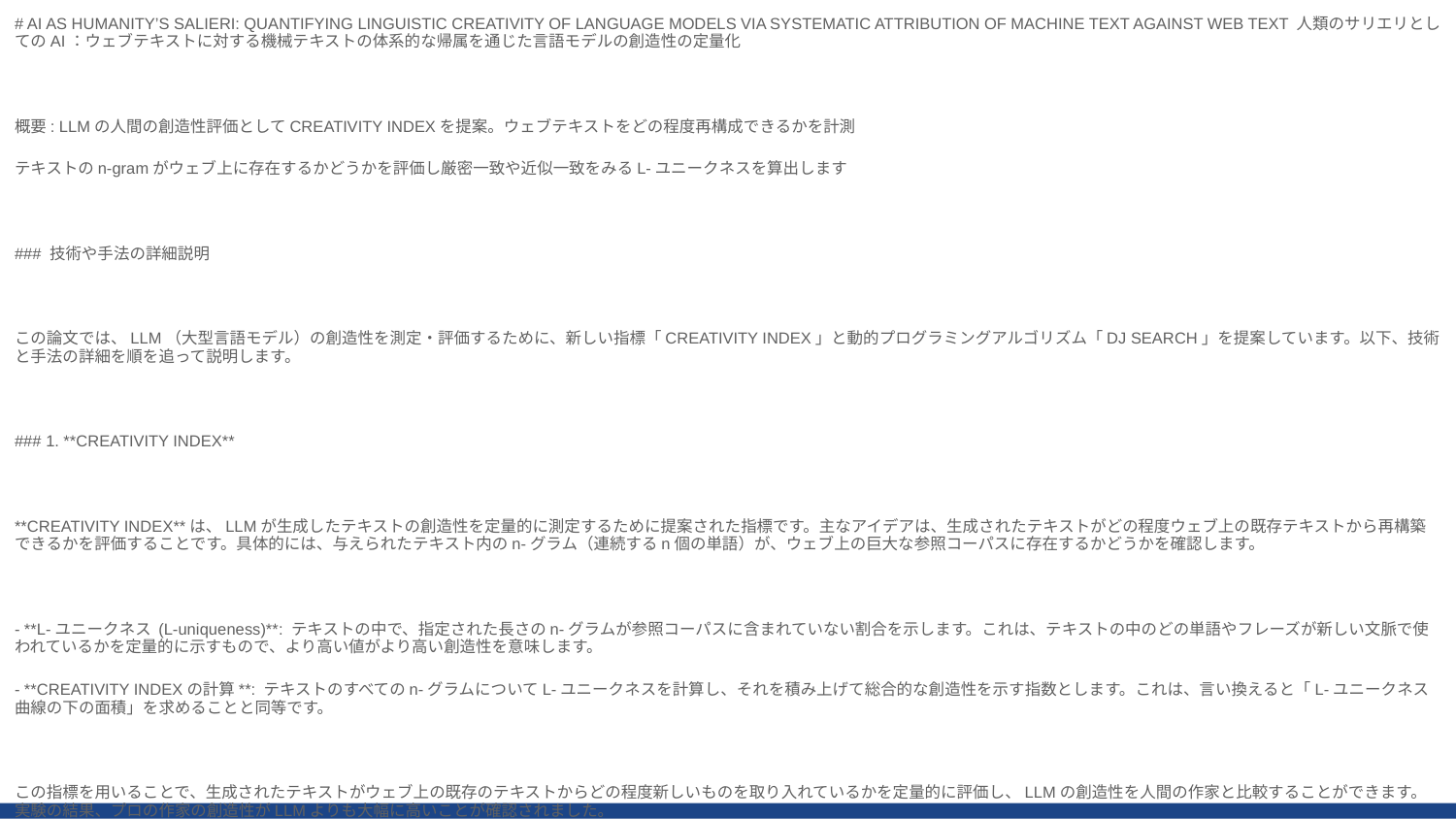

# AI AS HUMANITY’S SALIERI: QUANTIFYING LINGUISTIC CREATIVITY OF LANGUAGE MODELS VIA SYSTEMATIC ATTRIBUTION OF MACHINE TEXT AGAINST WEB TEXT 人類のサリエリとしてのAI：ウェブテキストに対する機械テキストの体系的な帰属を通じた言語モデルの創造性の定量化

概要: LLMの人間の創造性評価としてCREATIVITY INDEXを提案。ウェブテキストをどの程度再構成できるかを計測
テキストのn-gramがウェブ上に存在するかどうかを評価し厳密一致や近似一致をみるL-ユニークネスを算出します

### 技術や手法の詳細説明

この論文では、LLM（大型言語モデル）の創造性を測定・評価するために、新しい指標「CREATIVITY INDEX」と動的プログラミングアルゴリズム「DJ SEARCH」を提案しています。以下、技術と手法の詳細を順を追って説明します。

### 1. **CREATIVITY INDEX**

**CREATIVITY INDEX**は、LLMが生成したテキストの創造性を定量的に測定するために提案された指標です。主なアイデアは、生成されたテキストがどの程度ウェブ上の既存テキストから再構築できるかを評価することです。具体的には、与えられたテキスト内のn-グラム（連続するn個の単語）が、ウェブ上の巨大な参照コーパスに存在するかどうかを確認します。

- **L-ユニークネス (L-uniqueness)**: テキストの中で、指定された長さのn-グラムが参照コーパスに含まれていない割合を示します。これは、テキストの中のどの単語やフレーズが新しい文脈で使われているかを定量的に示すもので、より高い値がより高い創造性を意味します。
- **CREATIVITY INDEXの計算**: テキストのすべてのn-グラムについてL-ユニークネスを計算し、それを積み上げて総合的な創造性を示す指数とします。これは、言い換えると「L-ユニークネス曲線の下の面積」を求めることと同等です。

この指標を用いることで、生成されたテキストがウェブ上の既存のテキストからどの程度新しいものを取り入れているかを定量的に評価し、LLMの創造性を人間の作家と比較することができます。実験の結果、プロの作家の創造性がLLMよりも大幅に高いことが確認されました。

### 2. **DJ SEARCH アルゴリズム**

**DJ SEARCH**は、CREATIVITY INDEXを効率的に計算するために設計された動的プログラミングアルゴリズムです。このアルゴリズムの目的は、与えられたテキスト内のスニペットが参照コーパスにどの程度一致するか（厳密な一致および近似一致）を見つけることです。

- **アルゴリズムの概要**: DJ SEARCHは二つのポインタを使用して、テキスト内のn-グラムの中で最も長く参照コーパスに一致する部分を効率的に探索します。具体的には、テキストの各インデックスから始まる最長のn-グラムを探し、その一致情報を次のインデックスにも再利用することで計算量を削減しています。
- **インフィニグラム (Infini-gram)**: 厳密な一致を高速に見つけるために、インフィニグラムと呼ばれる手法を採用しており、これによりテキストの既存のシーケンスが迅速に検索されます。
- **Word Mover's Distance (WMD)**: 近似一致（意味的に類似したスニペット）の検索にはWord Mover's Distanceを使用します。これは、単語の埋め込み（ベクトル）を使ってテキスト間の意味的な距離を測定する方法で、各n-グラムの語彙の類似性を計算し、それを元に近似一致を評価します。

このアルゴリズムの工夫により、単純な全探索に比べて効率的に、生成されたテキストの創造性を評価するための一致情報を収集できるようになっています。

### 3. **RLHF（Reinforcement Learning from Human Feedback）**

**RLHF**は、人間のフィードバックを活用してLLMの出力を人間の好みに近づける手法です。LLMは、まず大量のテキストデータで訓練された後、RLHFを使ってより人間らしい応答や創造的な出力を生成するように調整されます。

- **影響と結果**: 本研究では、RLHFがLLMの創造性に与える影響も評価されています。その結果、RLHFによってLLMのCREATIVITY INDEXが平均で30.1%低下することが確認されました。これは、RLHFによってモデルの出力が人間に好まれる特定のスタイルに収束することが原因で、結果として表現の多様性が制限されてしまうことを示しています。

### 4. **ゼロショット検出への応用**

CREATIVITY INDEXは、機械生成テキストの検出にも応用されています。この手法は、訓練なしで任意のテキストが人間によって書かれたものか機械によって生成されたものかを識別するために使用できる「ゼロショット」方式であり、DetectGPTなどの既存の最先端の検出システムを大幅に上回る性能を示しました。また、GhostBusterといった監視学習ベースの検出システムにも、多くの分野で優れた結果を出しています。